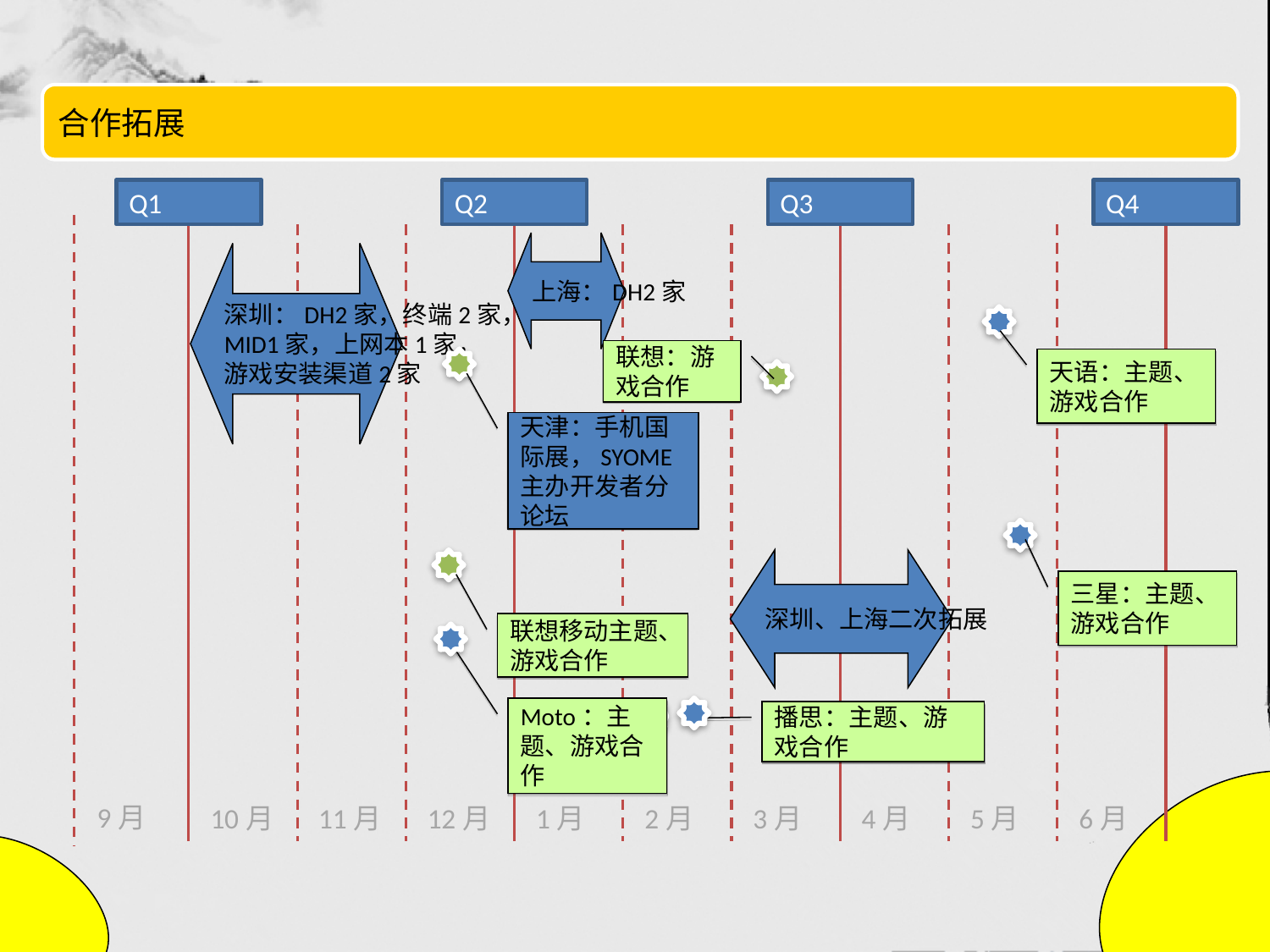

合作拓展

Q1
Q2
Q3
Q4
10月
11月
12月
1月
2月
3月
4月
5月
6月
上海：DH2家
深圳：DH2家，终端2家，
MID1家，上网本1家，
游戏安装渠道2家

联想：游戏合作

天语：主题、游戏合作

天津：手机国际展，SYOME主办开发者分论坛

深圳、上海二次拓展
三星：主题、游戏合作
联想移动主题、游戏合作

Moto：主题、游戏合作

播思：主题、游戏合作

9月